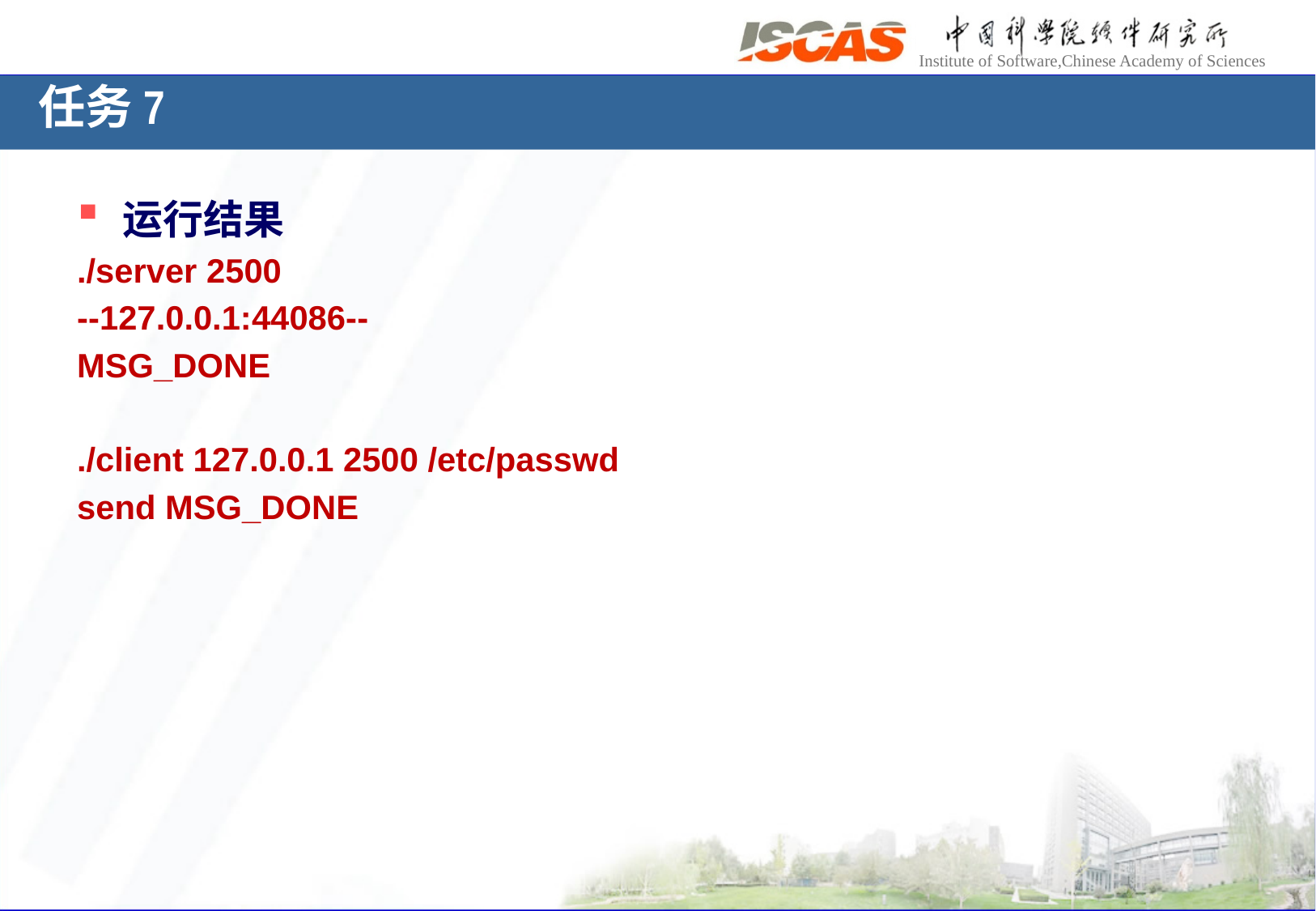

任务7
运行结果
./server 2500
--127.0.0.1:44086--
MSG_DONE

./client 127.0.0.1 2500 /etc/passwd
send MSG_DONE